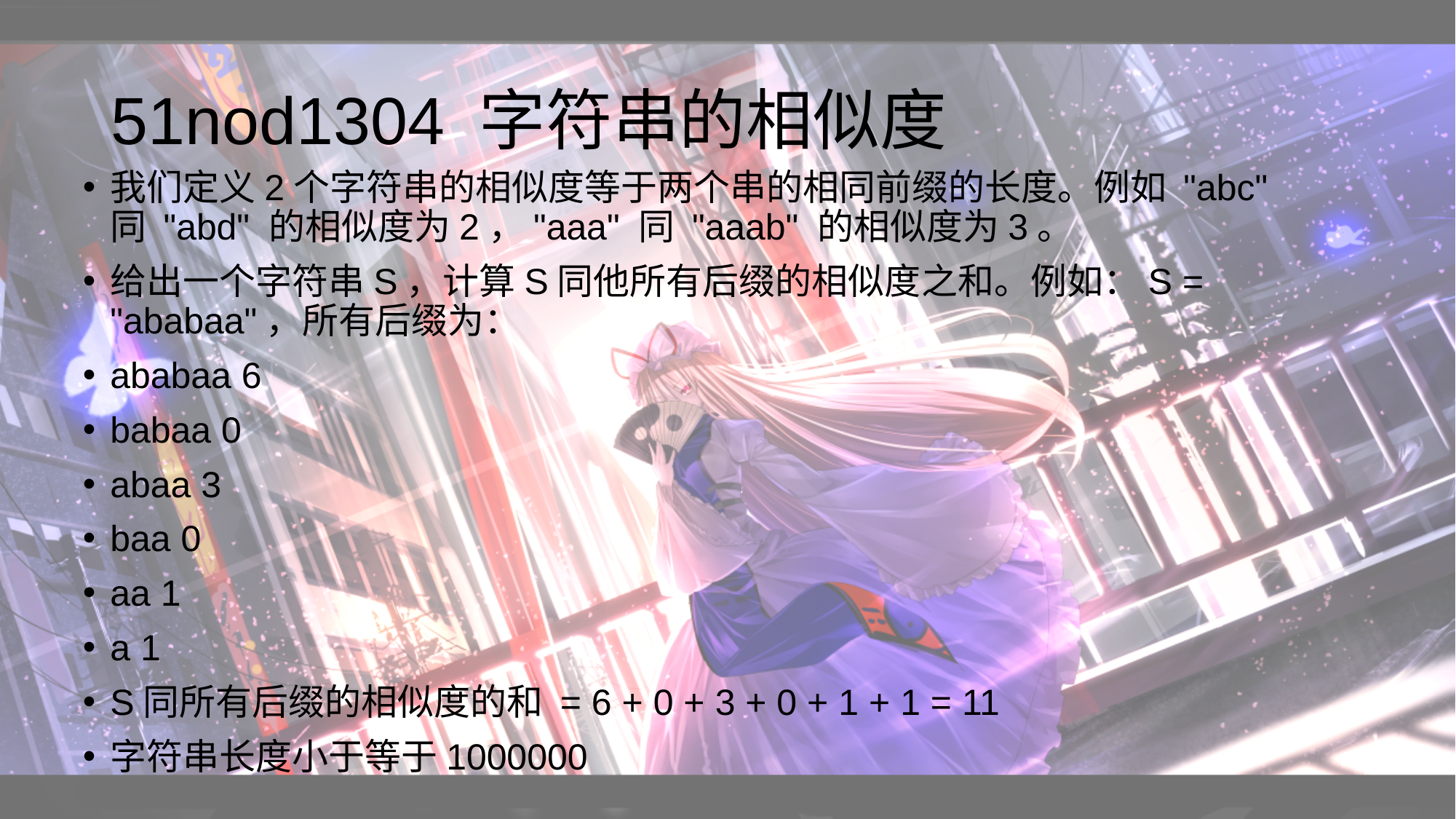

# 51nod1304 字符串的相似度
我们定义2个字符串的相似度等于两个串的相同前缀的长度。例如 "abc" 同 "abd" 的相似度为2，"aaa" 同 "aaab" 的相似度为3。
给出一个字符串S，计算S同他所有后缀的相似度之和。例如：S = "ababaa"，所有后缀为：
ababaa 6
babaa 0
abaa 3
baa 0
aa 1
a 1
S同所有后缀的相似度的和 = 6 + 0 + 3 + 0 + 1 + 1 = 11
字符串长度小于等于1000000